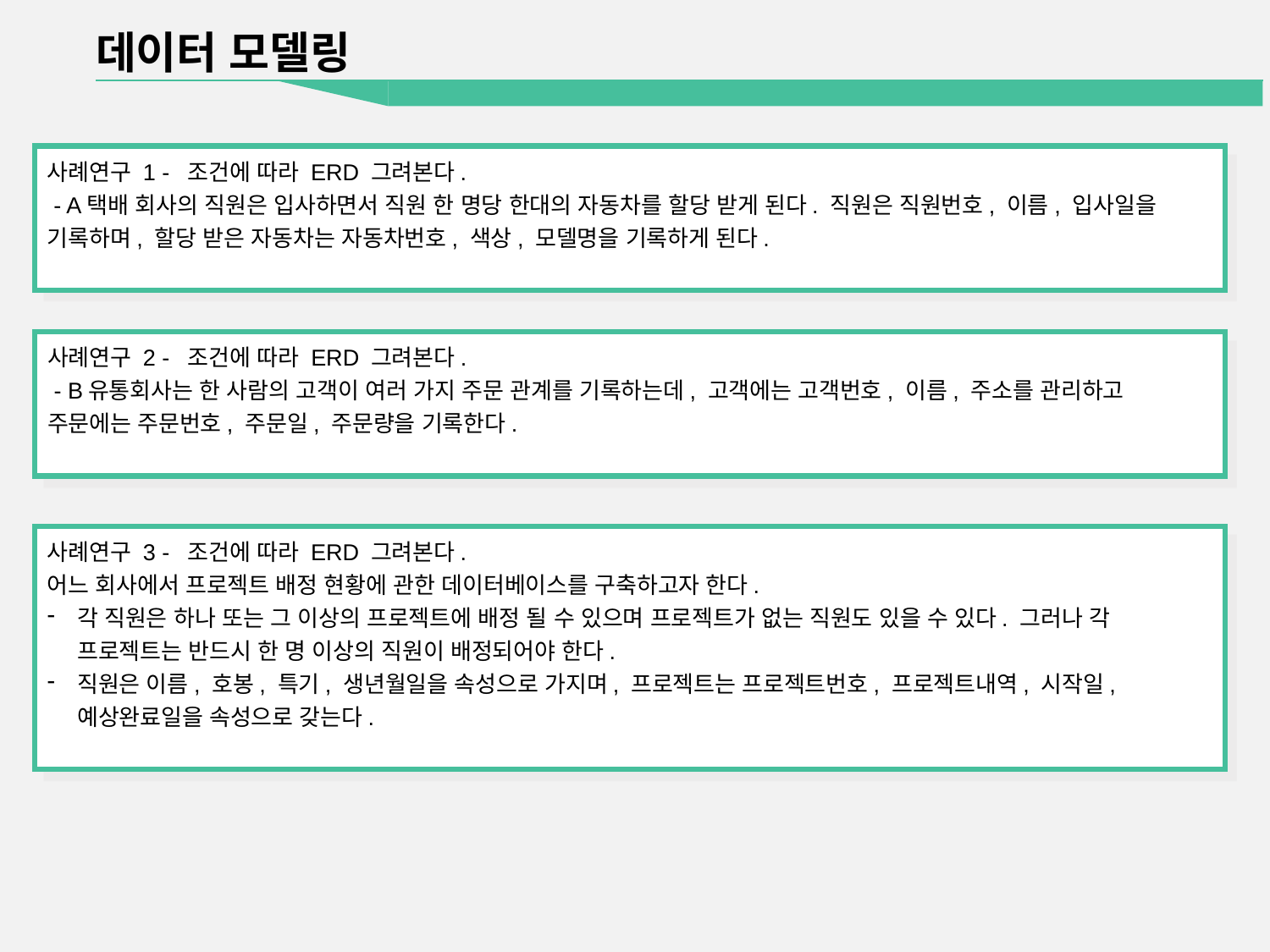

데이터 모델링

사례연구 1 -  조건에 따라 ERD 그려본다.
 - A택배 회사의 직원은 입사하면서 직원 한 명당 한대의 자동차를 할당 받게 된다. 직원은 직원번호, 이름, 입사일을 기록하며, 할당 받은 자동차는 자동차번호, 색상, 모델명을 기록하게 된다.

사례연구 2 -  조건에 따라 ERD 그려본다.
 - B유통회사는 한 사람의 고객이 여러 가지 주문 관계를 기록하는데, 고객에는 고객번호, 이름, 주소를 관리하고 주문에는 주문번호, 주문일, 주문량을 기록한다.

사례연구 3 -  조건에 따라 ERD 그려본다.
어느 회사에서 프로젝트 배정 현황에 관한 데이터베이스를 구축하고자 한다.
각 직원은 하나 또는 그 이상의 프로젝트에 배정 될 수 있으며 프로젝트가 없는 직원도 있을 수 있다. 그러나 각 프로젝트는 반드시 한 명 이상의 직원이 배정되어야 한다.
직원은 이름, 호봉, 특기, 생년월일을 속성으로 가지며, 프로젝트는 프로젝트번호, 프로젝트내역, 시작일, 예상완료일을 속성으로 갖는다.